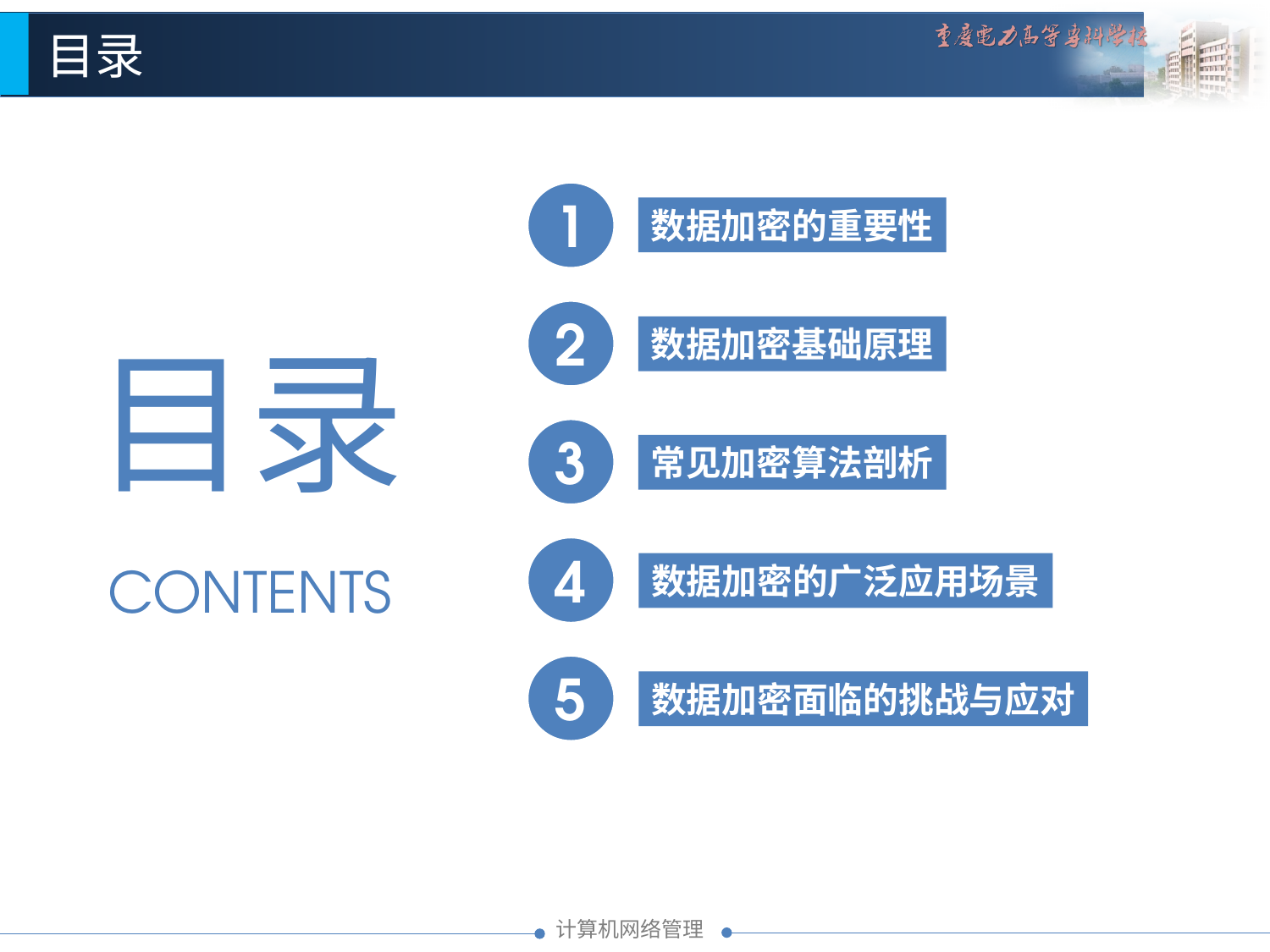

目录
1
数据加密的重要性
2
数据加密基础原理
目录
3
常见加密算法剖析
4
CONTENTS
数据加密的广泛应用场景
5
数据加密面临的挑战与应对